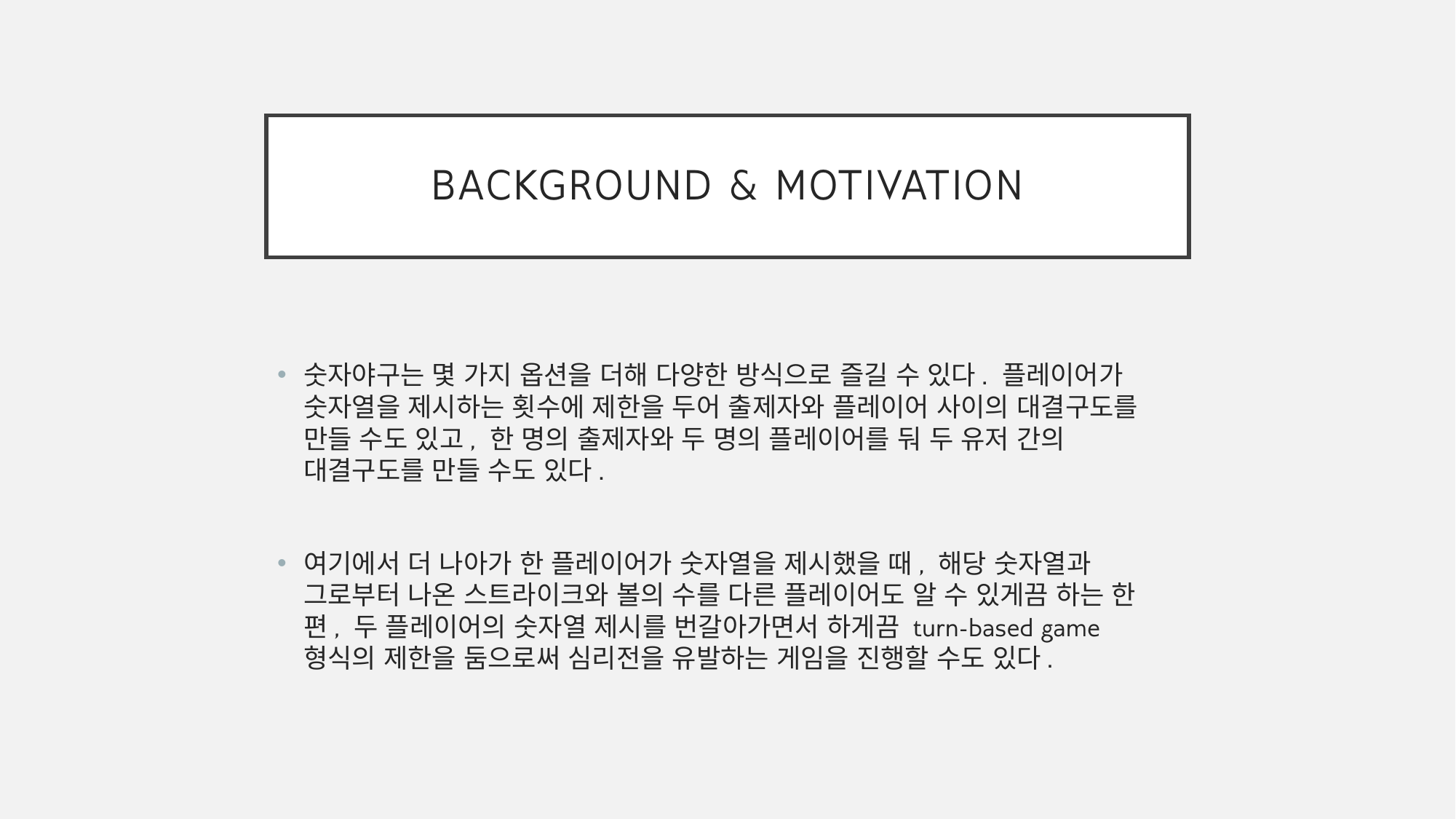

# Background & Motivation
숫자야구는 몇 가지 옵션을 더해 다양한 방식으로 즐길 수 있다. 플레이어가 숫자열을 제시하는 횟수에 제한을 두어 출제자와 플레이어 사이의 대결구도를 만들 수도 있고, 한 명의 출제자와 두 명의 플레이어를 둬 두 유저 간의 대결구도를 만들 수도 있다.

여기에서 더 나아가 한 플레이어가 숫자열을 제시했을 때, 해당 숫자열과 그로부터 나온 스트라이크와 볼의 수를 다른 플레이어도 알 수 있게끔 하는 한 편, 두 플레이어의 숫자열 제시를 번갈아가면서 하게끔 turn-based game 형식의 제한을 둠으로써 심리전을 유발하는 게임을 진행할 수도 있다.